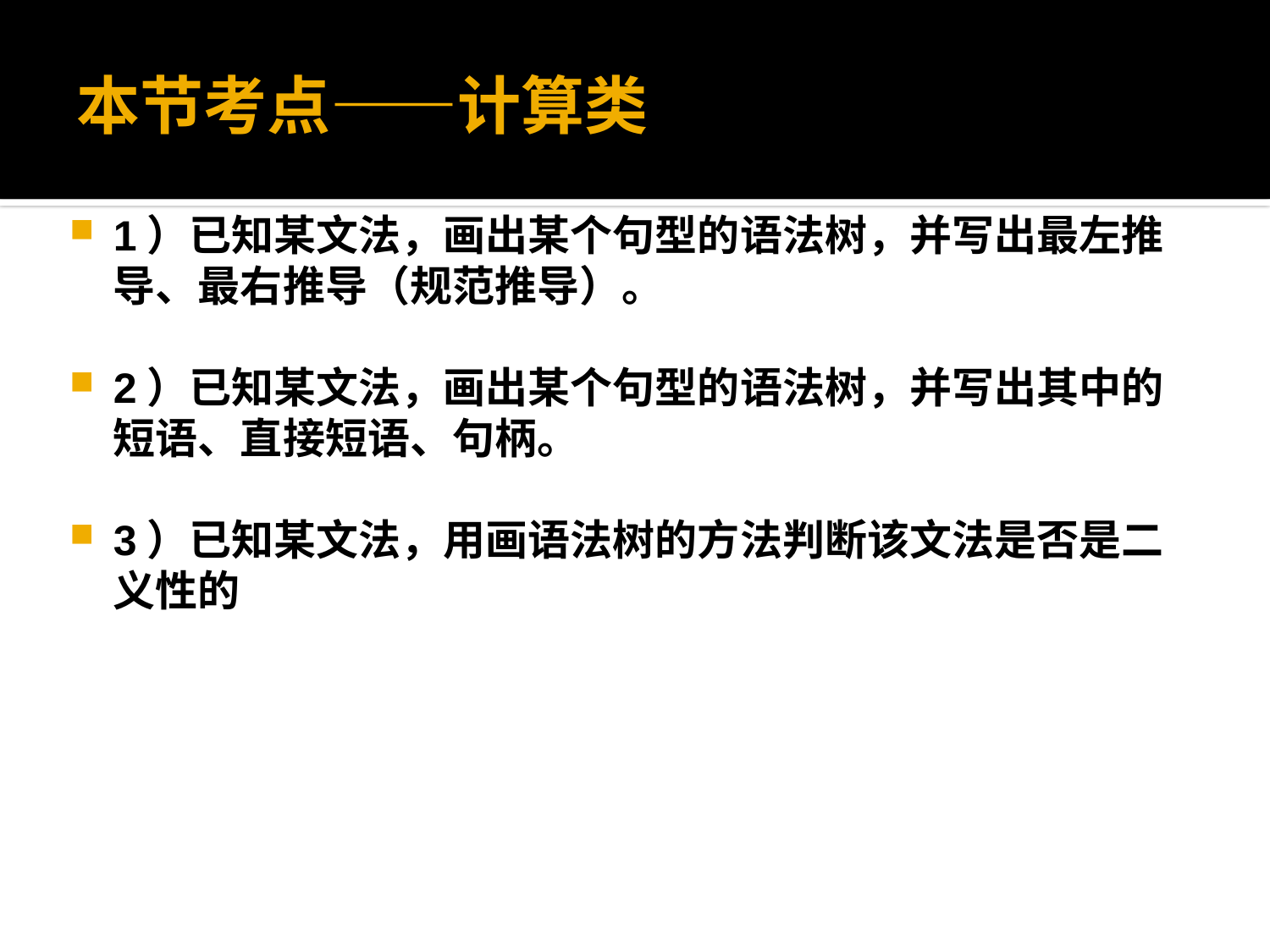

# 本节考点——计算类
1）已知某文法，画出某个句型的语法树，并写出最左推导、最右推导（规范推导）。

2）已知某文法，画出某个句型的语法树，并写出其中的短语、直接短语、句柄。

3）已知某文法，用画语法树的方法判断该文法是否是二义性的